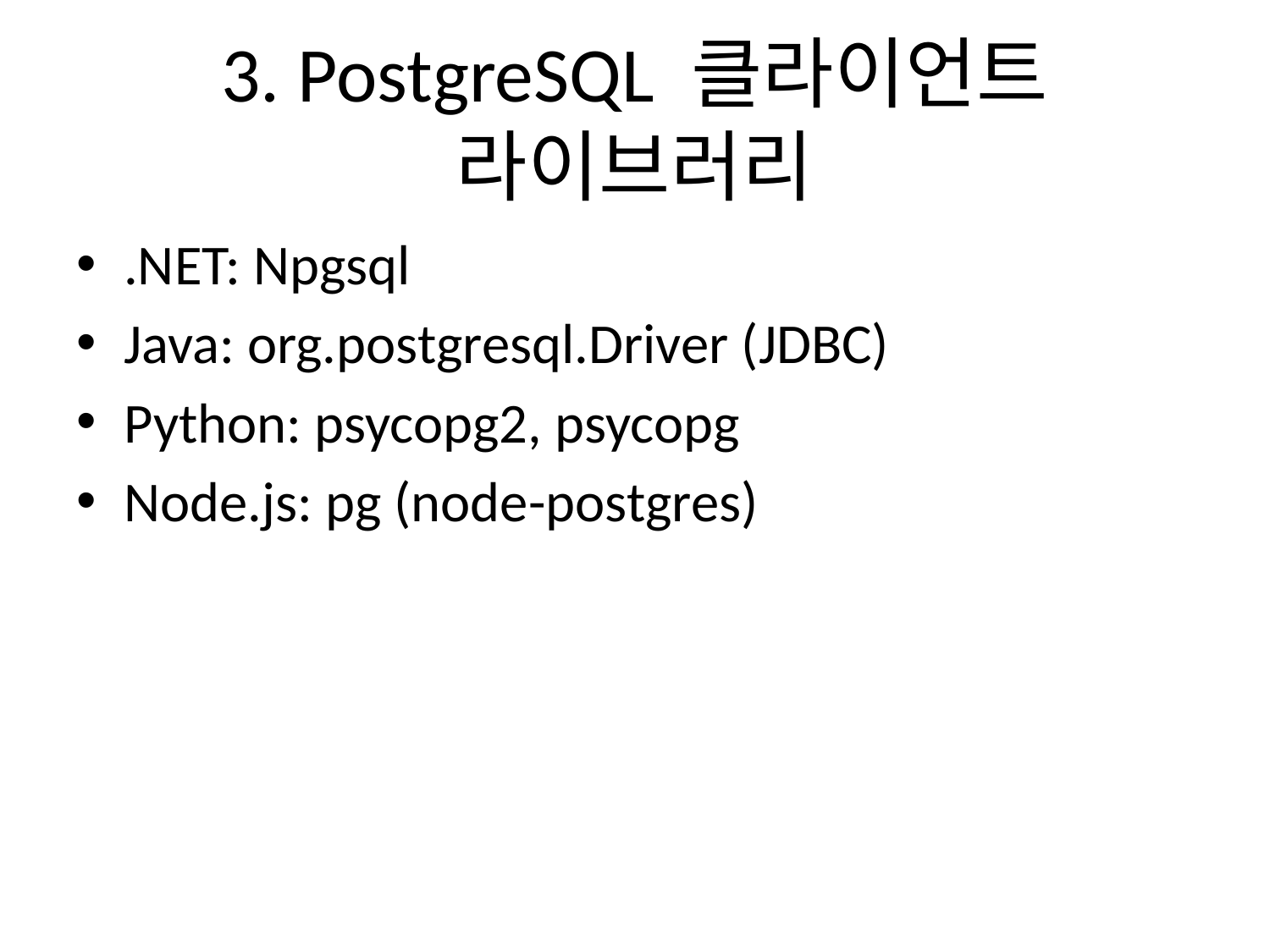

# 3. PostgreSQL 클라이언트 라이브러리
.NET: Npgsql
Java: org.postgresql.Driver (JDBC)
Python: psycopg2, psycopg
Node.js: pg (node-postgres)